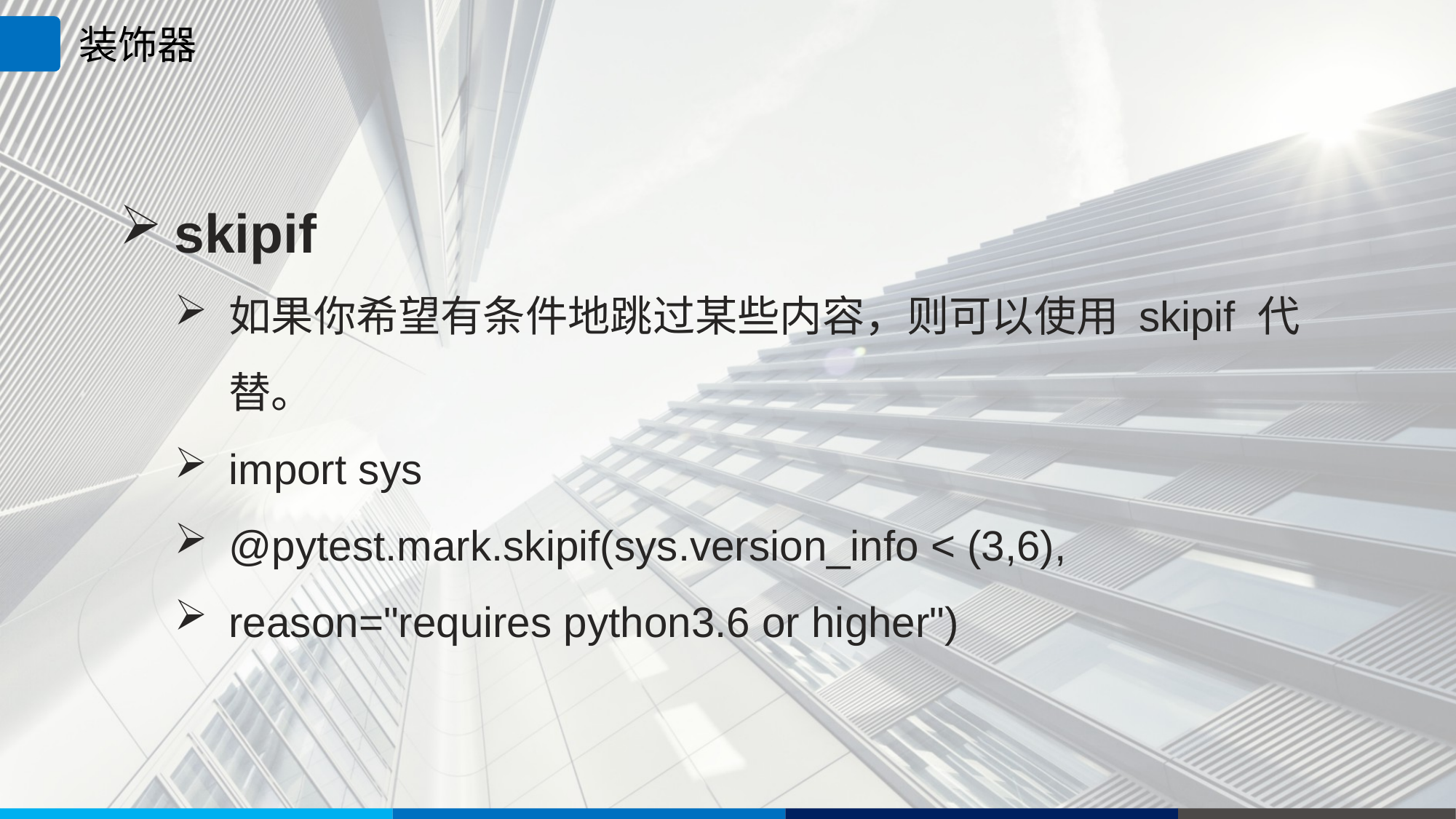

装饰器

skipif
如果你希望有条件地跳过某些内容，则可以使用 skipif 代替。
import sys
@pytest.mark.skipif(sys.version_info < (3,6),
reason="requires python3.6 or higher")